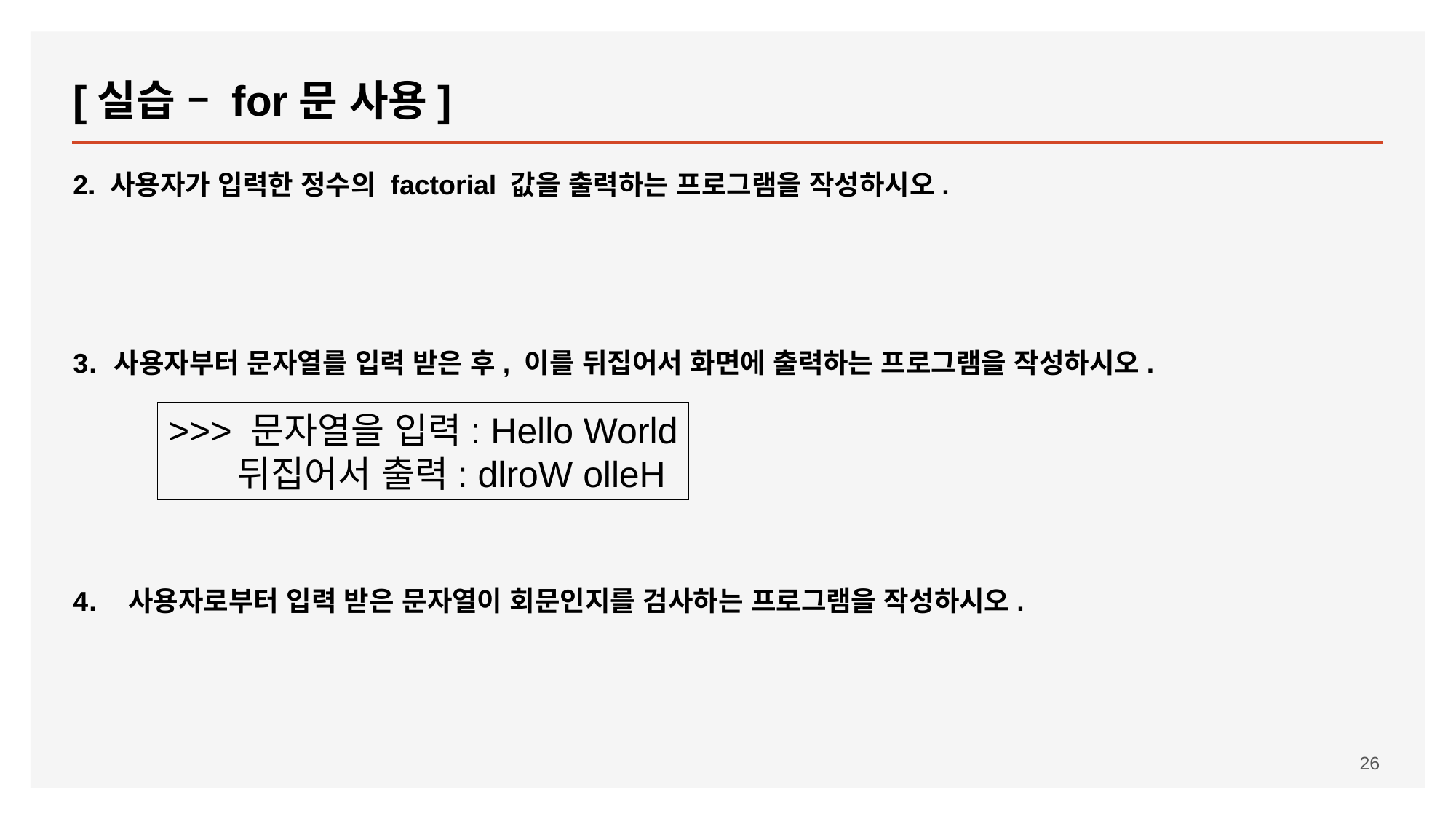

# [실습 – for문 사용]
2. 사용자가 입력한 정수의 factorial 값을 출력하는 프로그램을 작성하시오.

사용자부터 문자열를 입력 받은 후, 이를 뒤집어서 화면에 출력하는 프로그램을 작성하시오.

 사용자로부터 입력 받은 문자열이 회문인지를 검사하는 프로그램을 작성하시오.

>>> 문자열을 입력: Hello World
      뒤집어서 출력: dlroW olleH
26